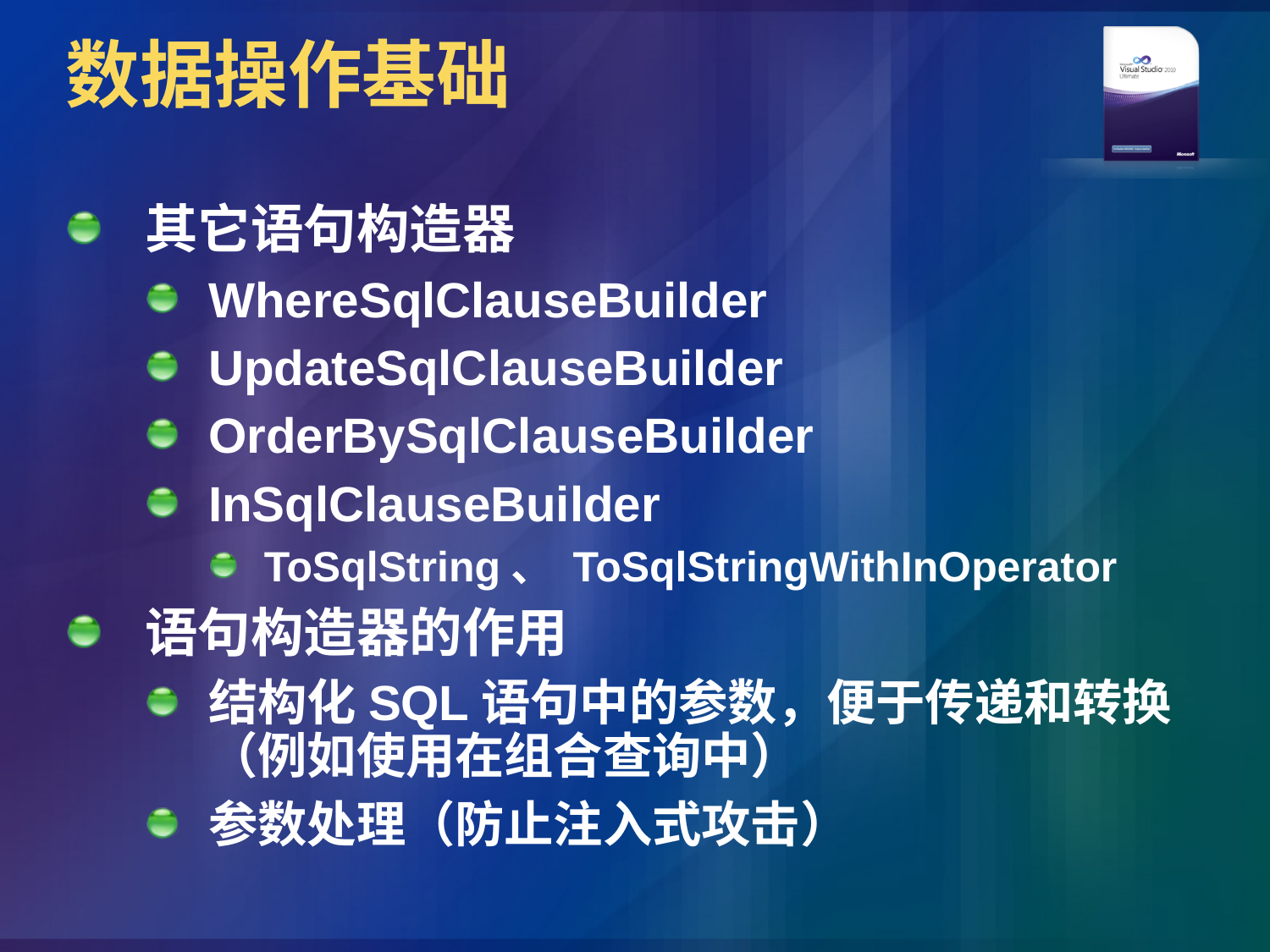

# 数据操作基础
其它语句构造器
WhereSqlClauseBuilder
UpdateSqlClauseBuilder
OrderBySqlClauseBuilder
InSqlClauseBuilder
ToSqlString、 ToSqlStringWithInOperator
语句构造器的作用
结构化SQL语句中的参数，便于传递和转换（例如使用在组合查询中）
参数处理（防止注入式攻击）